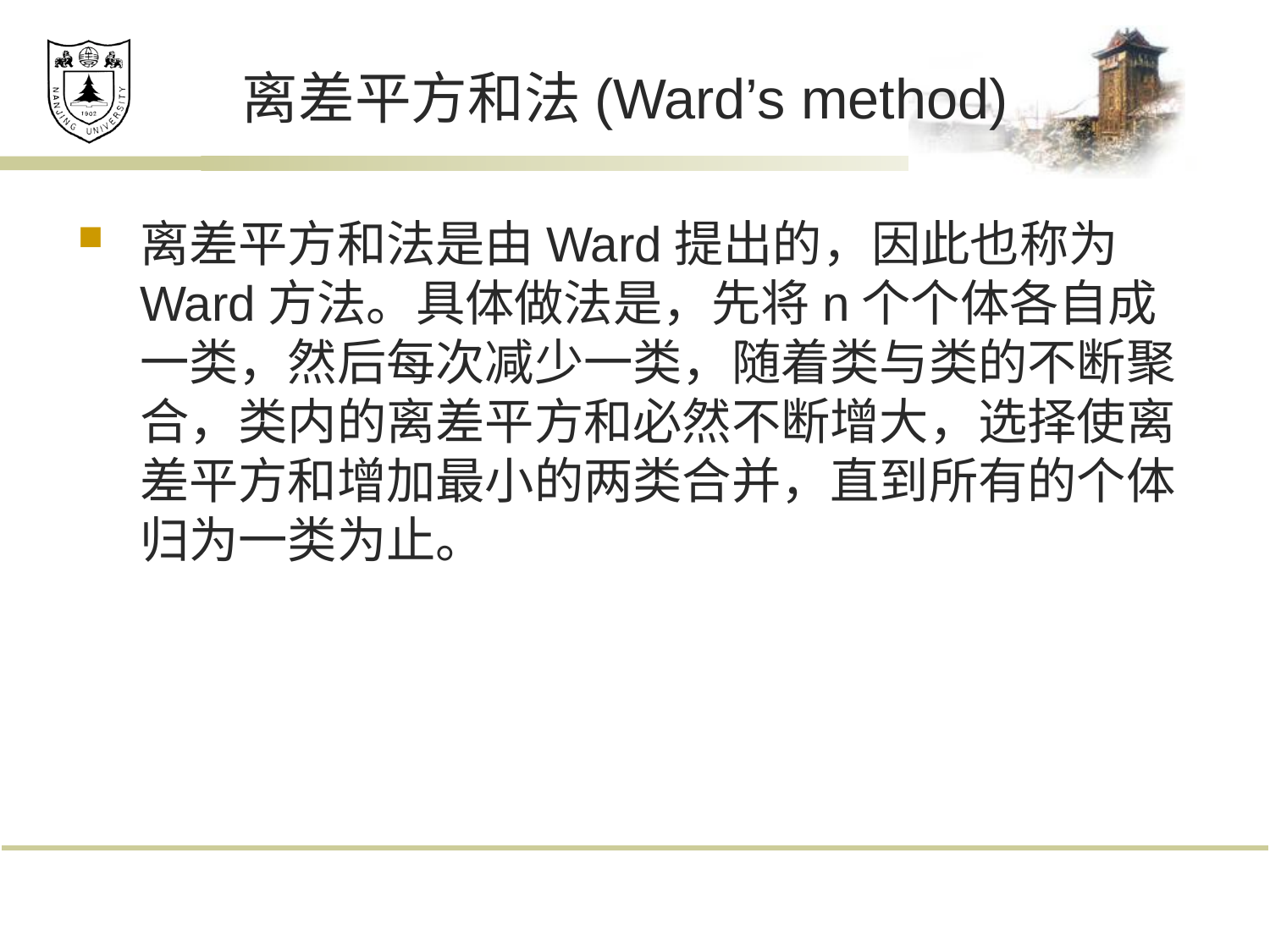

# 离差平方和法(Ward’s method)
离差平方和法是由Ward提出的，因此也称为Ward方法。具体做法是，先将n个个体各自成一类，然后每次减少一类，随着类与类的不断聚合，类内的离差平方和必然不断增大，选择使离差平方和增加最小的两类合并，直到所有的个体归为一类为止。